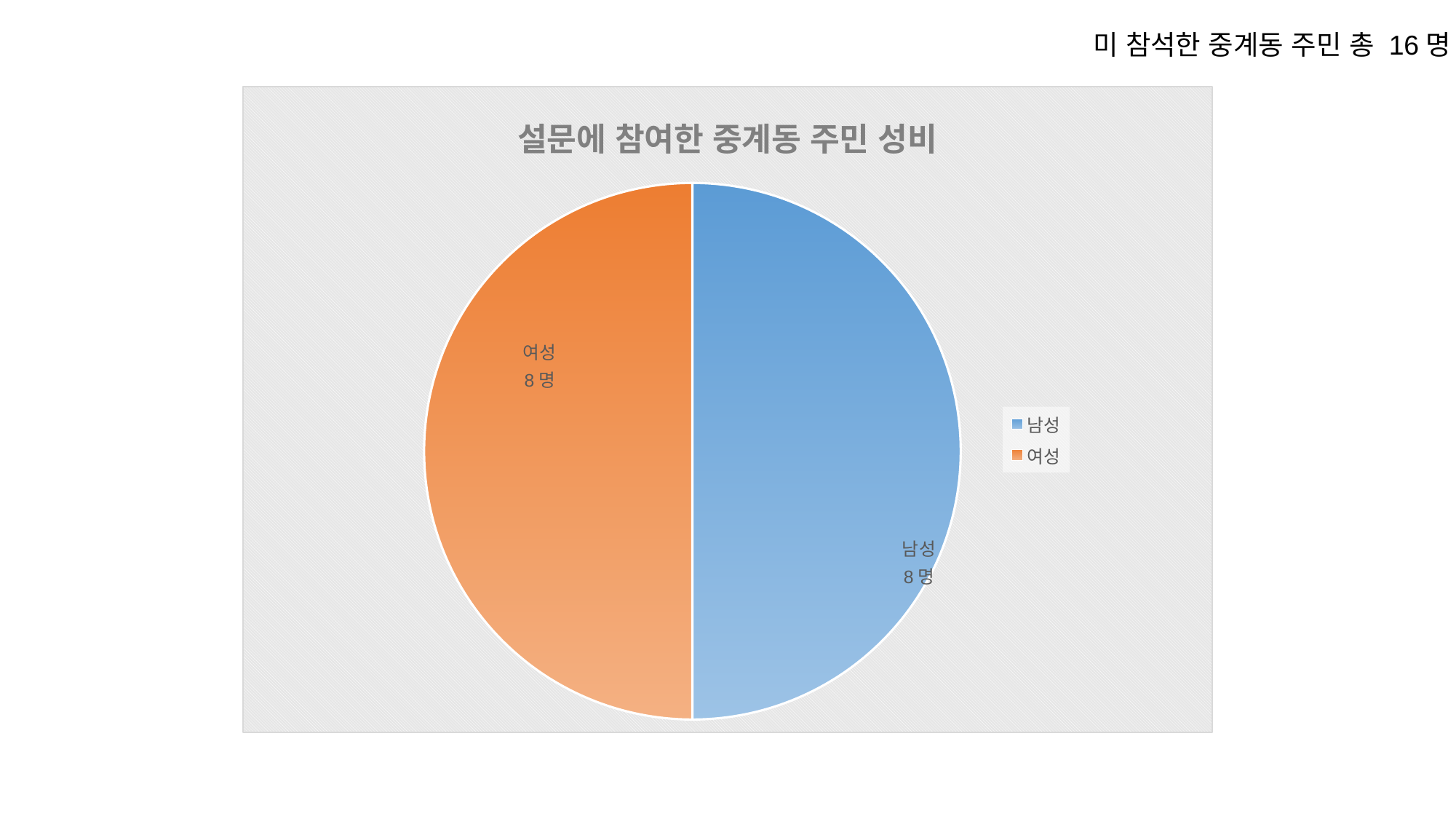

미 참석한 중계동 주민 총 16명

### Chart: 설문에 참여한 중계동 주민 성비

| Category | 설문에 참여한 공릉 1동 주민 성비 |
|---|---|
| 남성 | 8.0 |
| 여성 | 8.0 |